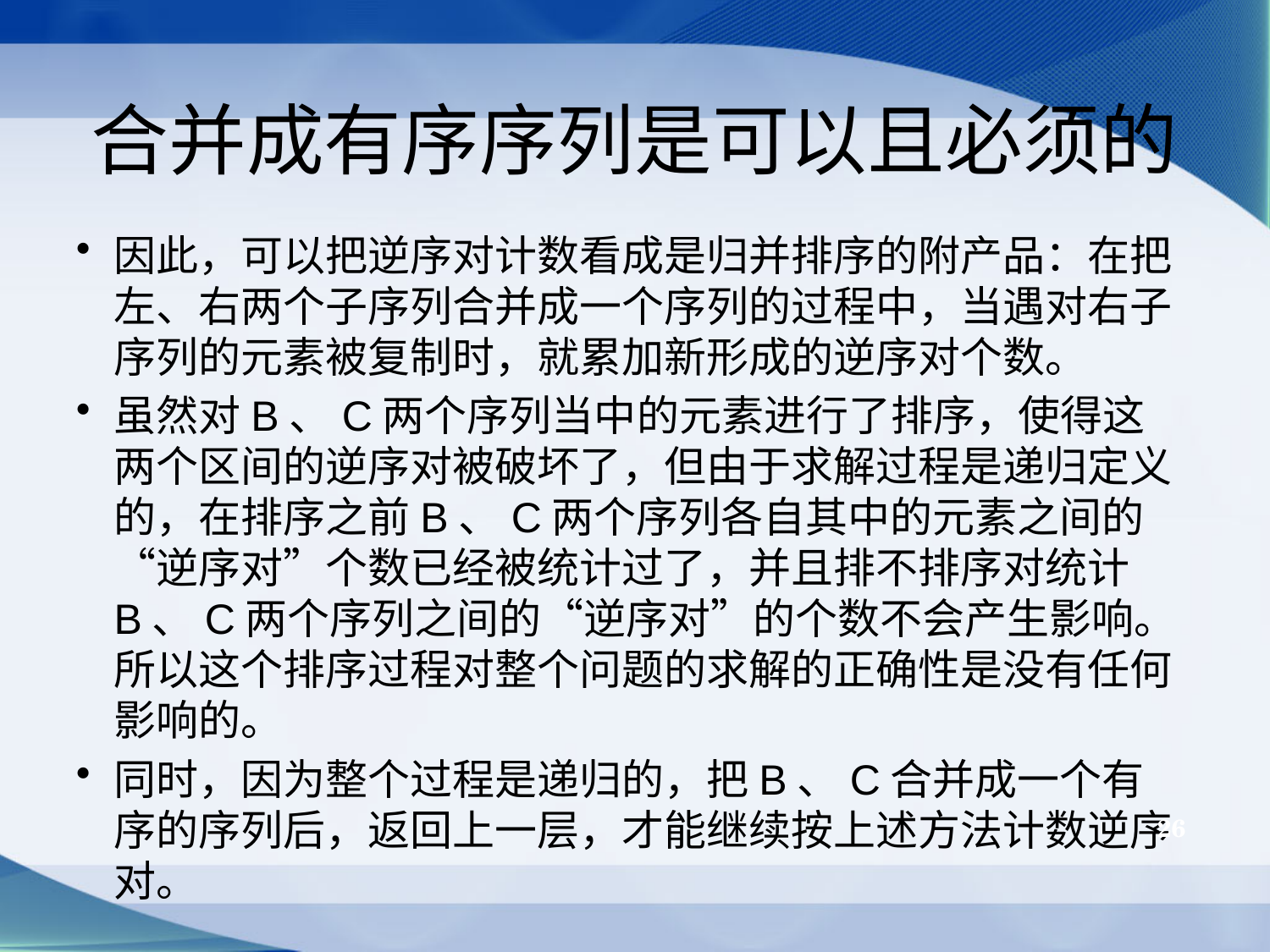

# 合并成有序序列是可以且必须的
因此，可以把逆序对计数看成是归并排序的附产品：在把左、右两个子序列合并成一个序列的过程中，当遇对右子序列的元素被复制时，就累加新形成的逆序对个数。
虽然对B、C两个序列当中的元素进行了排序，使得这两个区间的逆序对被破坏了，但由于求解过程是递归定义的，在排序之前B、C两个序列各自其中的元素之间的“逆序对”个数已经被统计过了，并且排不排序对统计B、C两个序列之间的“逆序对”的个数不会产生影响。所以这个排序过程对整个问题的求解的正确性是没有任何影响的。
同时，因为整个过程是递归的，把B、C合并成一个有序的序列后，返回上一层，才能继续按上述方法计数逆序对。

26